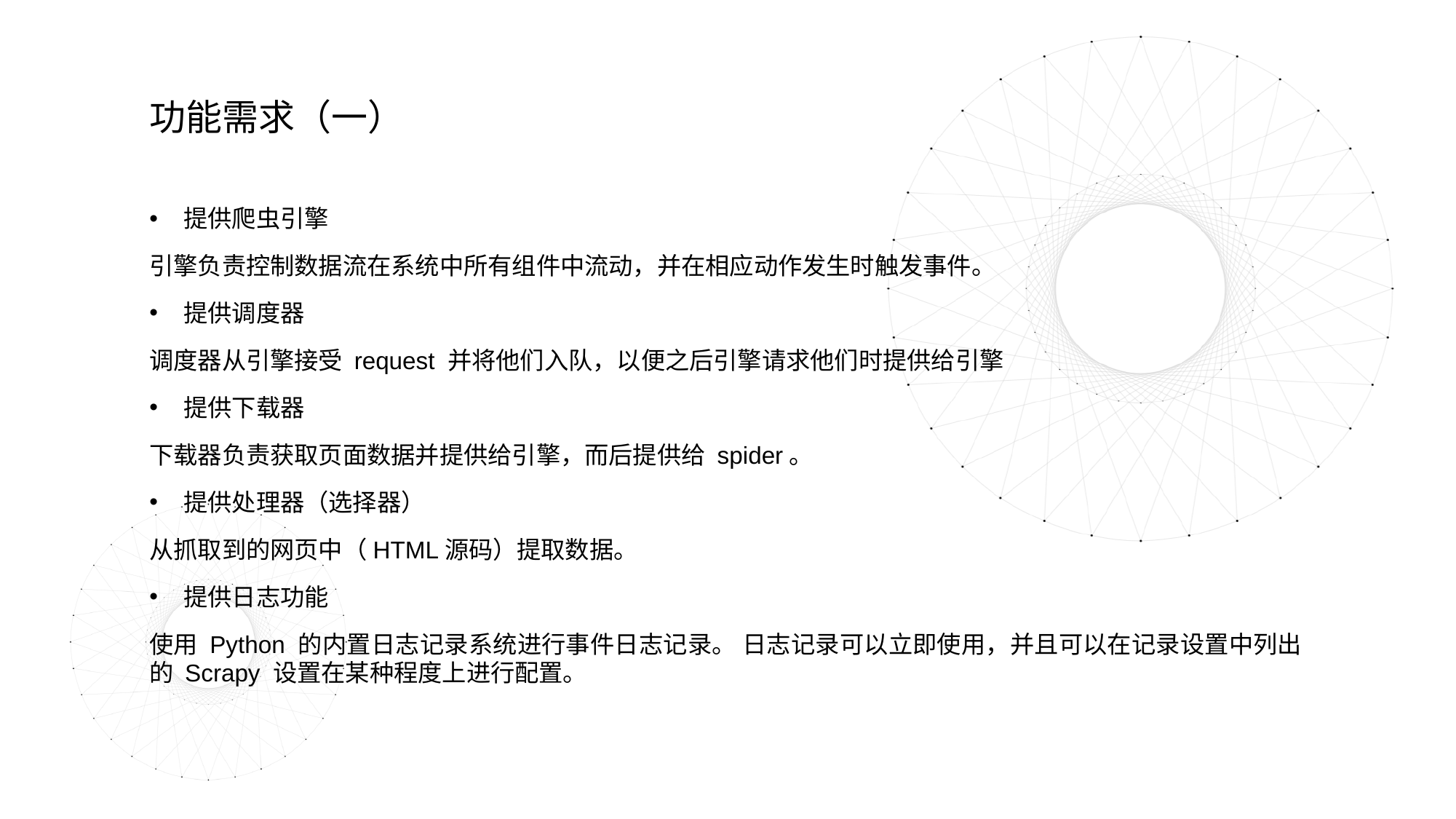

功能需求（一）
提供爬虫引擎
引擎负责控制数据流在系统中所有组件中流动，并在相应动作发生时触发事件。
提供调度器
调度器从引擎接受 request 并将他们入队，以便之后引擎请求他们时提供给引擎
提供下载器
下载器负责获取页面数据并提供给引擎，而后提供给 spider。
提供处理器（选择器）
从抓取到的网页中（HTML源码）提取数据。
提供日志功能
使用 Python 的内置日志记录系统进行事件日志记录。 日志记录可以立即使用，并且可以在记录设置中列出的 Scrapy 设置在某种程度上进行配置。